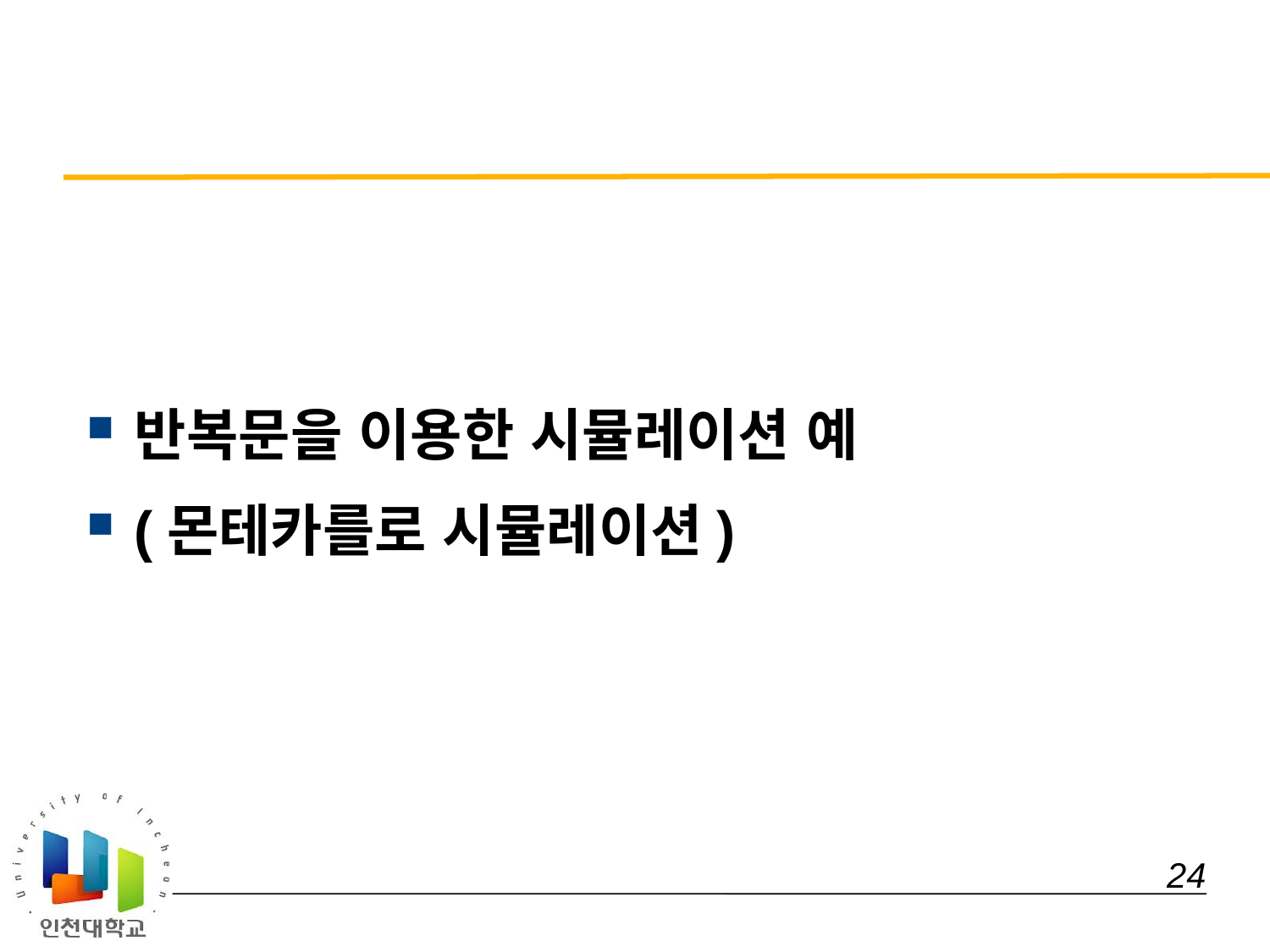

#

반복문을 이용한 시뮬레이션 예
(몬테카를로 시뮬레이션)

 24